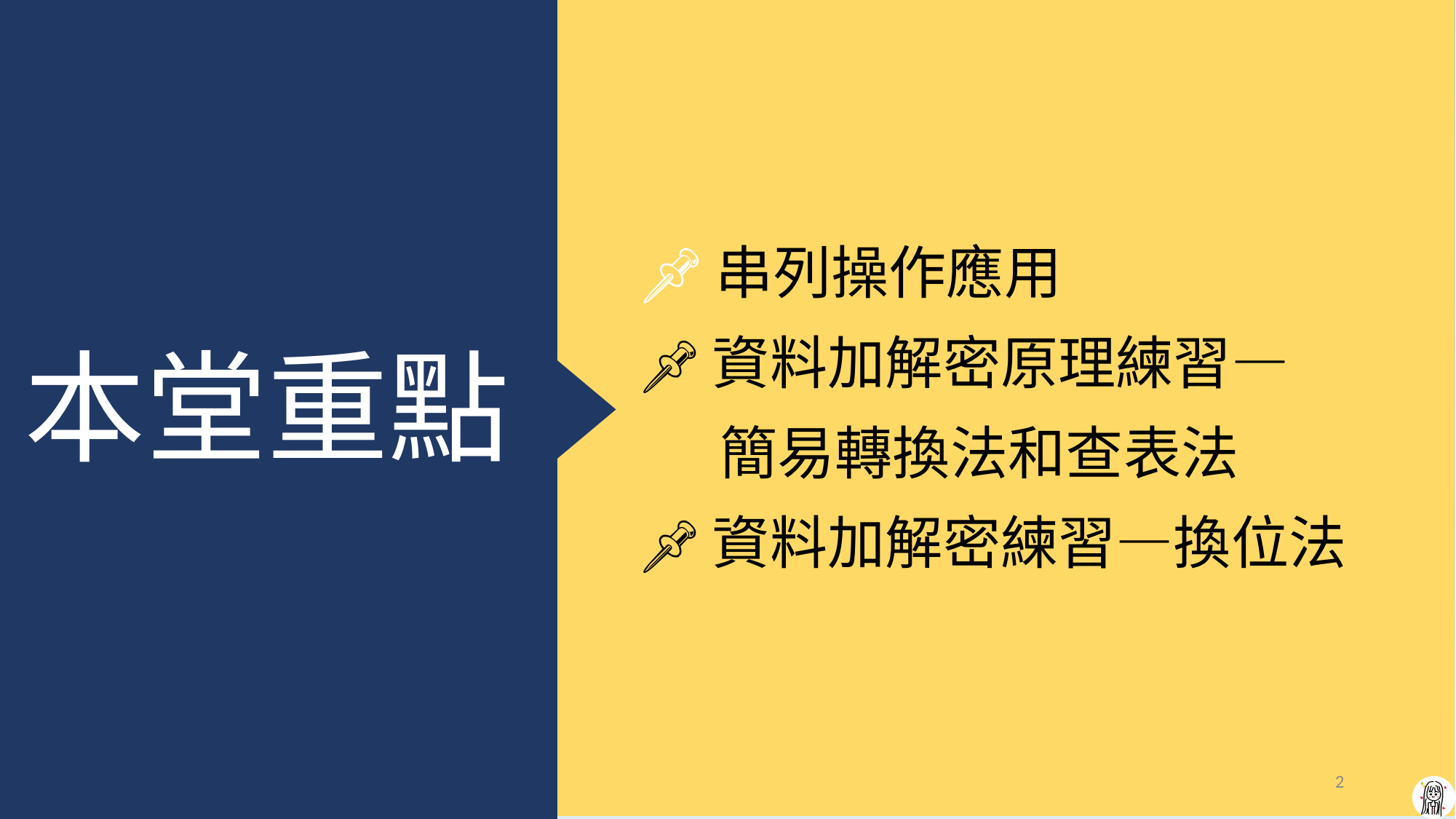

📌串列操作應用
📌資料加解密原理練習—
     簡易轉換法和查表法
📌資料加解密練習—換位法
2